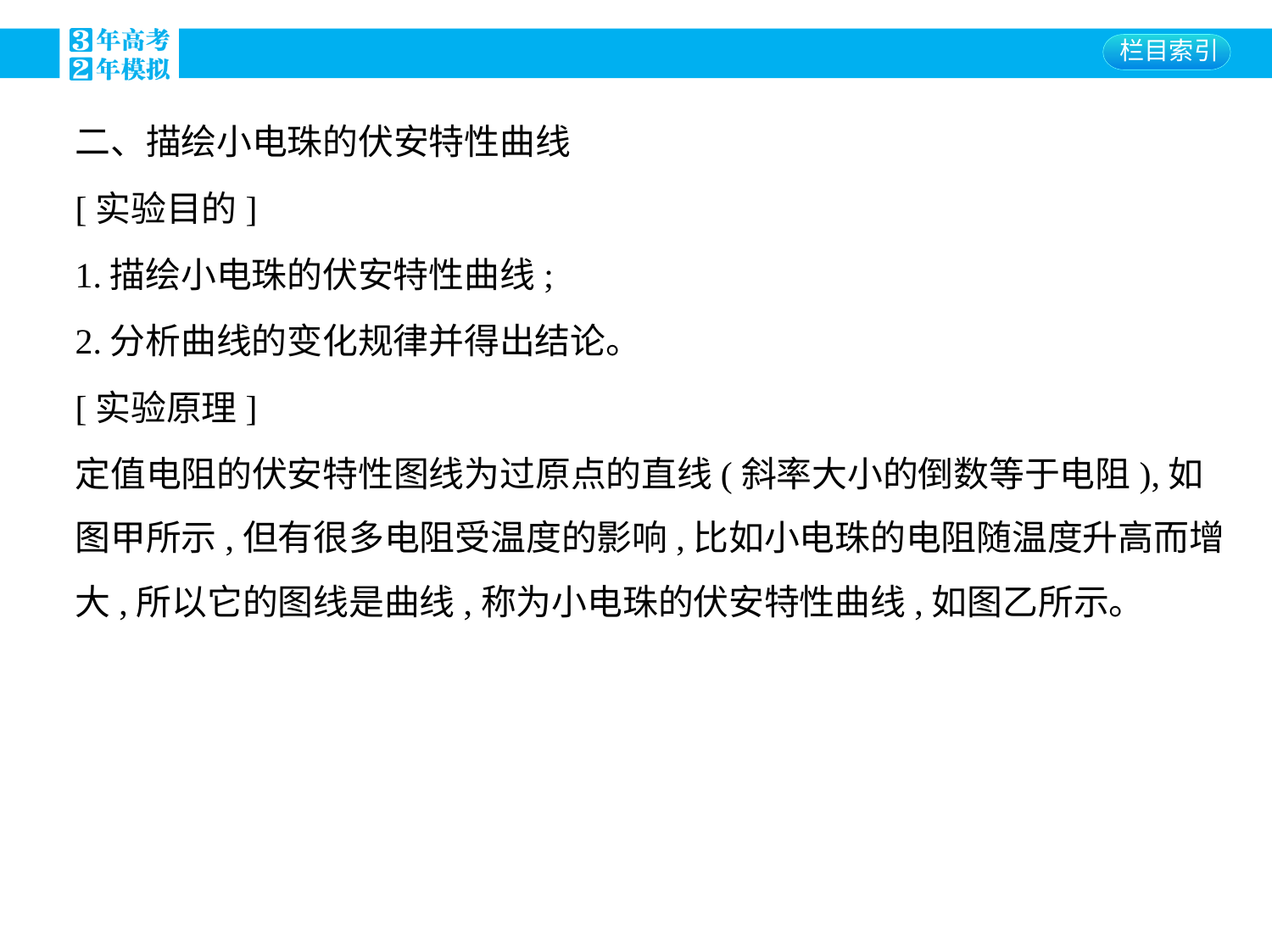

二、描绘小电珠的伏安特性曲线
[实验目的]
1.描绘小电珠的伏安特性曲线;
2.分析曲线的变化规律并得出结论。
[实验原理]
定值电阻的伏安特性图线为过原点的直线(斜率大小的倒数等于电阻),如
图甲所示,但有很多电阻受温度的影响,比如小电珠的电阻随温度升高而增
大,所以它的图线是曲线,称为小电珠的伏安特性曲线,如图乙所示。